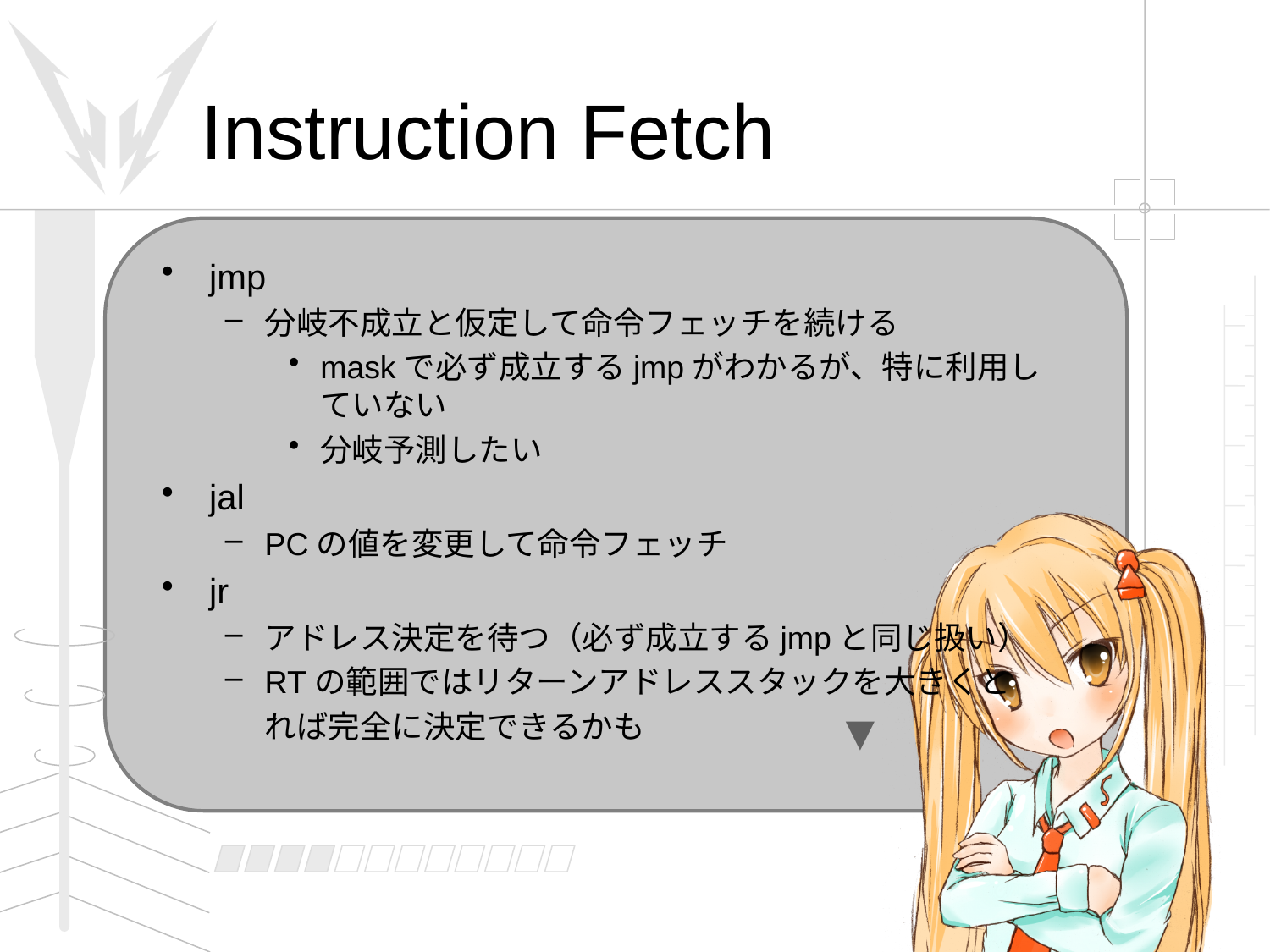

# Instruction Fetch
jmp
分岐不成立と仮定して命令フェッチを続ける
maskで必ず成立するjmpがわかるが、特に利用していない
分岐予測したい
jal
PCの値を変更して命令フェッチ
jr
アドレス決定を待つ（必ず成立するjmpと同じ扱い）
RTの範囲ではリターンアドレススタックを大きくと
	れば完全に決定できるかも